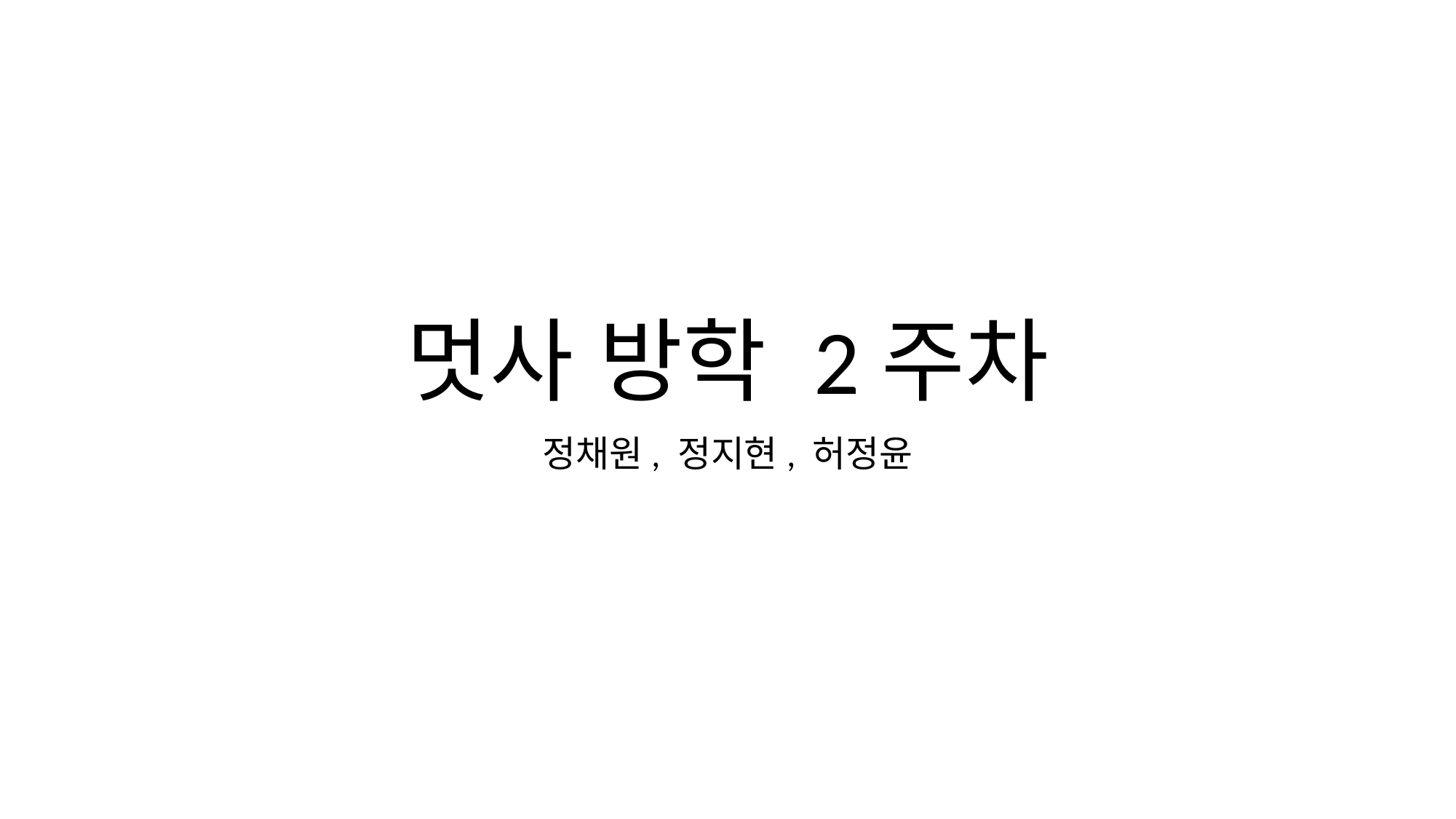

# 멋사 방학 2주차
정채원, 정지현, 허정윤